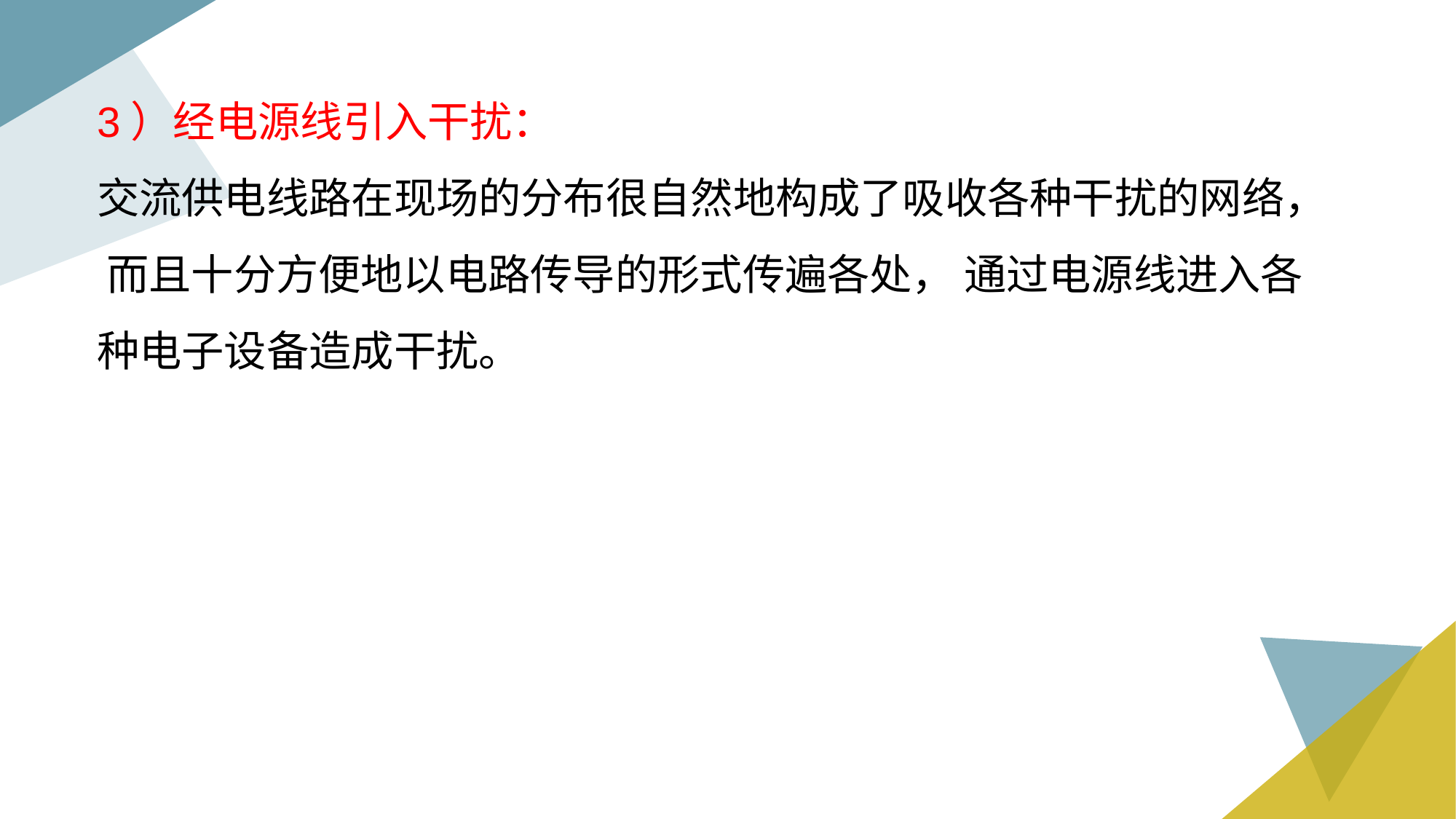

3）经电源线引入干扰：
交流供电线路在现场的分布很自然地构成了吸收各种干扰的网络， 而且十分方便地以电路传导的形式传遍各处， 通过电源线进入各种电子设备造成干扰。